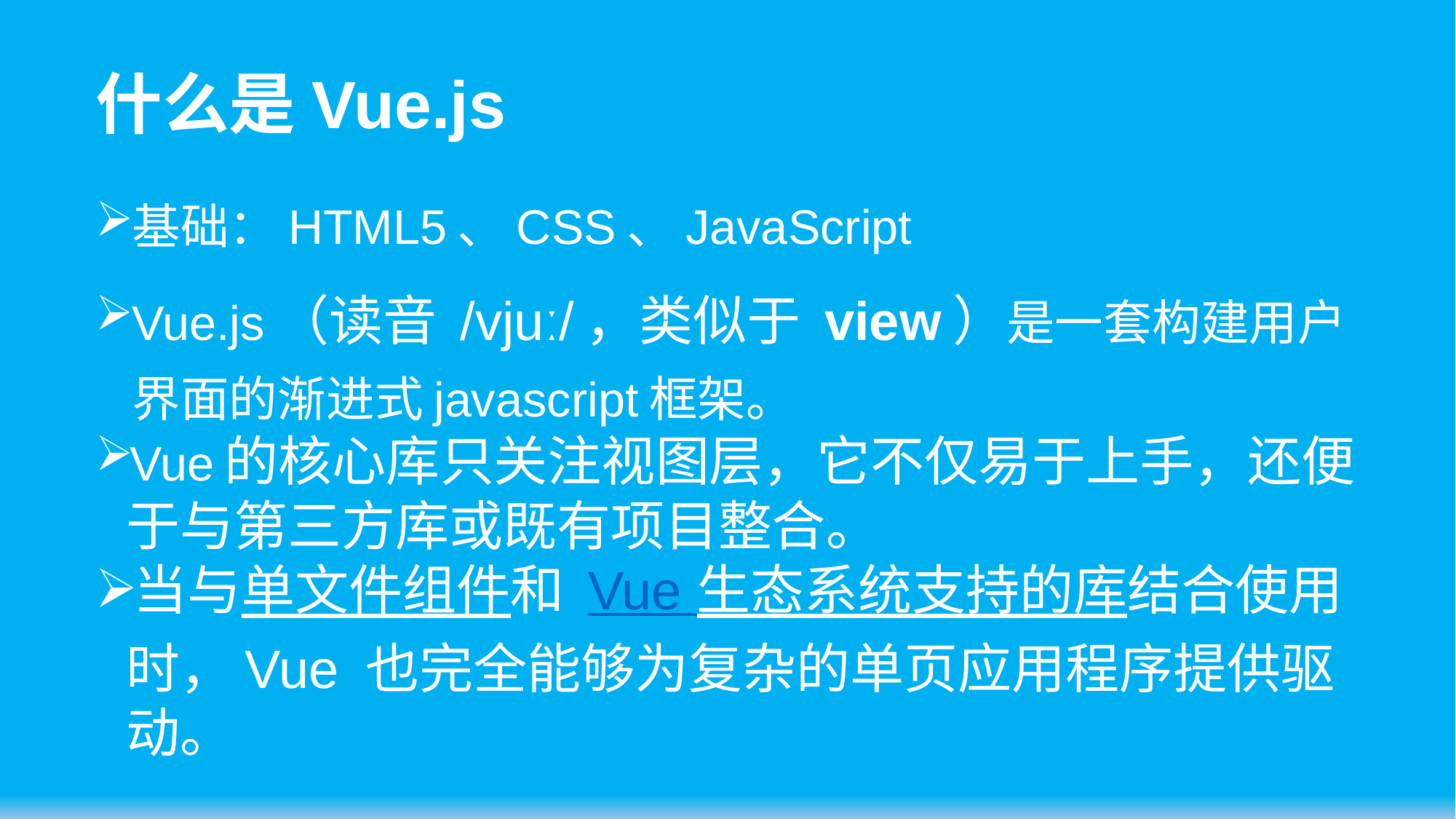

# 什么是Vue.js
基础：HTML5、CSS、JavaScript
Vue.js（读音 /vjuː/，类似于 view）是一套构建用户界面的渐进式javascript框架。
Vue的核心库只关注视图层，它不仅易于上手，还便于与第三方库或既有项目整合。
当与单文件组件和 Vue 生态系统支持的库结合使用时，Vue 也完全能够为复杂的单页应用程序提供驱动。